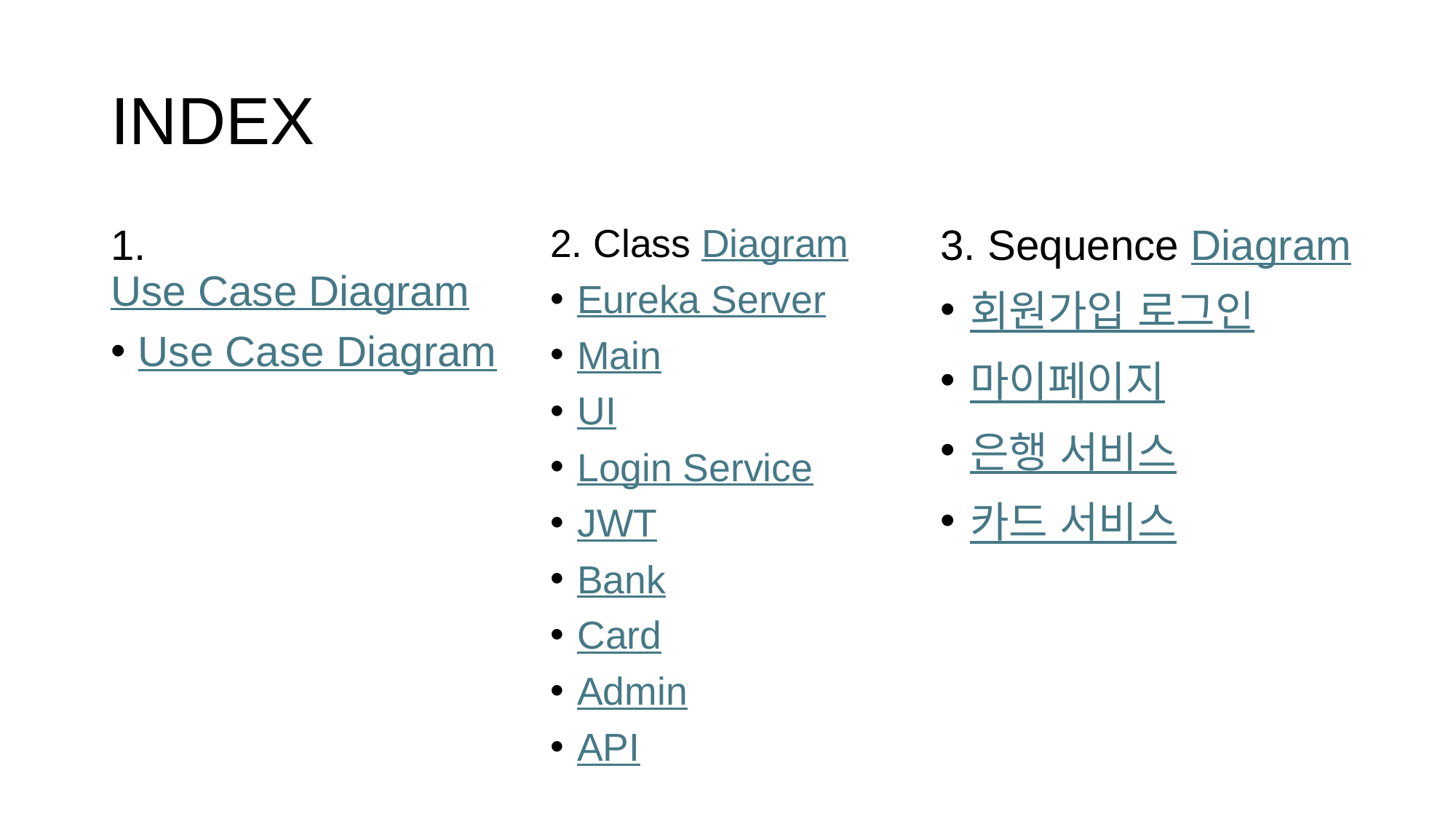

# INDEX
1. Use Case Diagram
Use Case Diagram
2. Class Diagram
Eureka Server
Main
UI
Login Service
JWT
Bank
Card
Admin
API
3. Sequence Diagram
회원가입 로그인
마이페이지
은행 서비스
카드 서비스